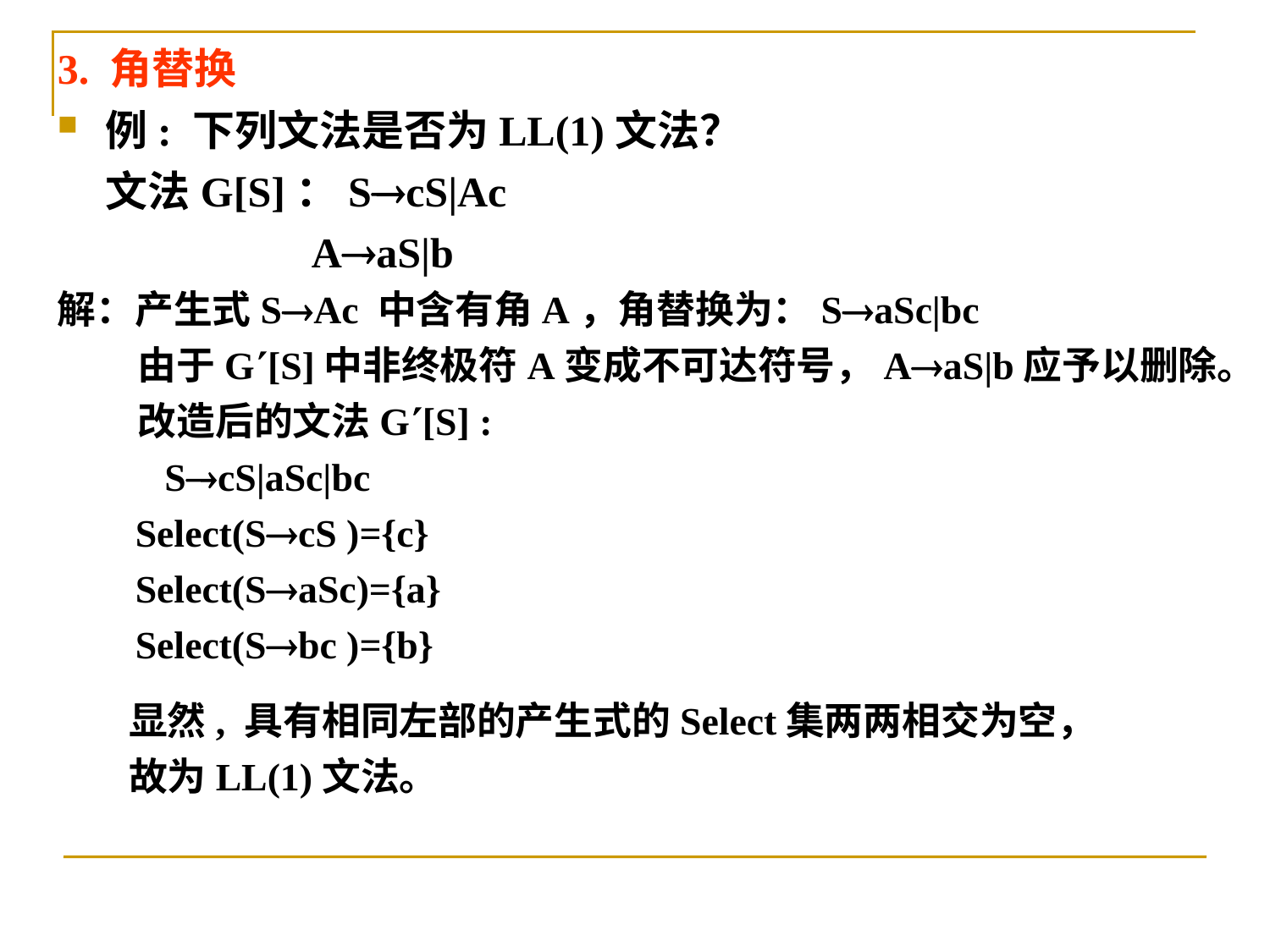

3. 角替换
例: 下列文法是否为LL(1)文法？
    文法G[S]：S→cS|Ac
                        A→aS|b
解：产生式S→Ac 中含有角A，角替换为：S→aSc|bc
        由于G′[S]中非终极符A变成不可达符号，A→aS|b应予以删除。
        改造后的文法G′[S] :
           S→cS|aSc|bc
        Select(S→cS )={c}
        Select(S→aSc)={a}
        Select(S→bc )={b}

       显然, 具有相同左部的产生式的Select集两两相交为空，
       故为LL(1)文法。
81